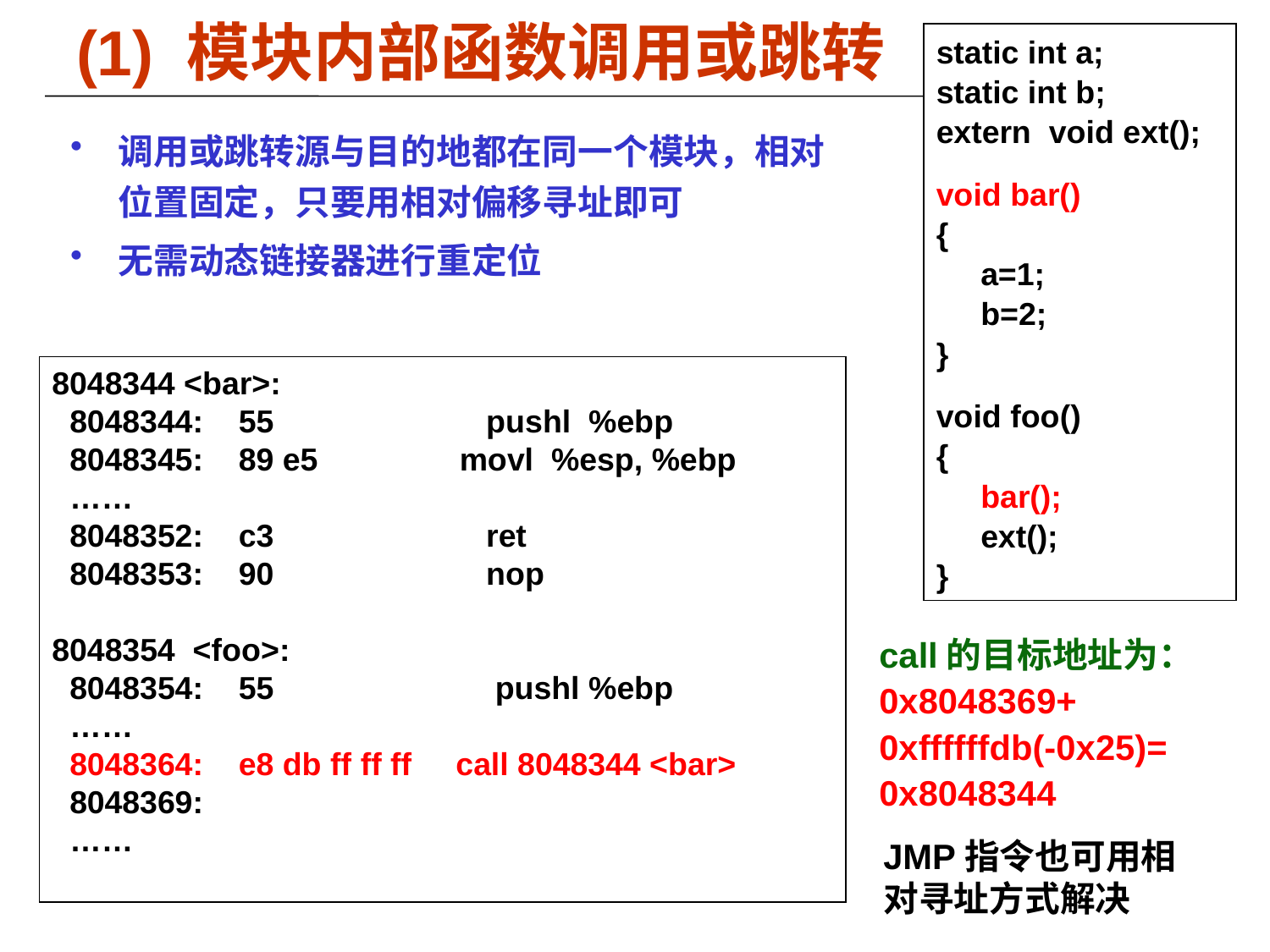

# (1) 模块内部函数调用或跳转
static int a;
static int b;
extern  void ext();

void bar()
{
     a=1;
     b=2;
}

void foo()
{
     bar();
     ext();
}
调用或跳转源与目的地都在同一个模块，相对位置固定，只要用相对偏移寻址即可
无需动态链接器进行重定位

8048344 <bar>:
  8048344:    55	    	      pushl  %ebp
  8048345:    89 e5                movl  %esp, %ebp
  ……
  8048352:    c3		      ret
  8048353:    90		      nop

8048354  <foo>:
  8048354:    55		       pushl %ebp
  ……
  8048364:    e8 db ff ff ff     call 8048344 <bar>
  8048369:
  ……

call的目标地址为：
0x8048369+
0xffffffdb(-0x25)=
0x8048344
JMP指令也可用相对寻址方式解决